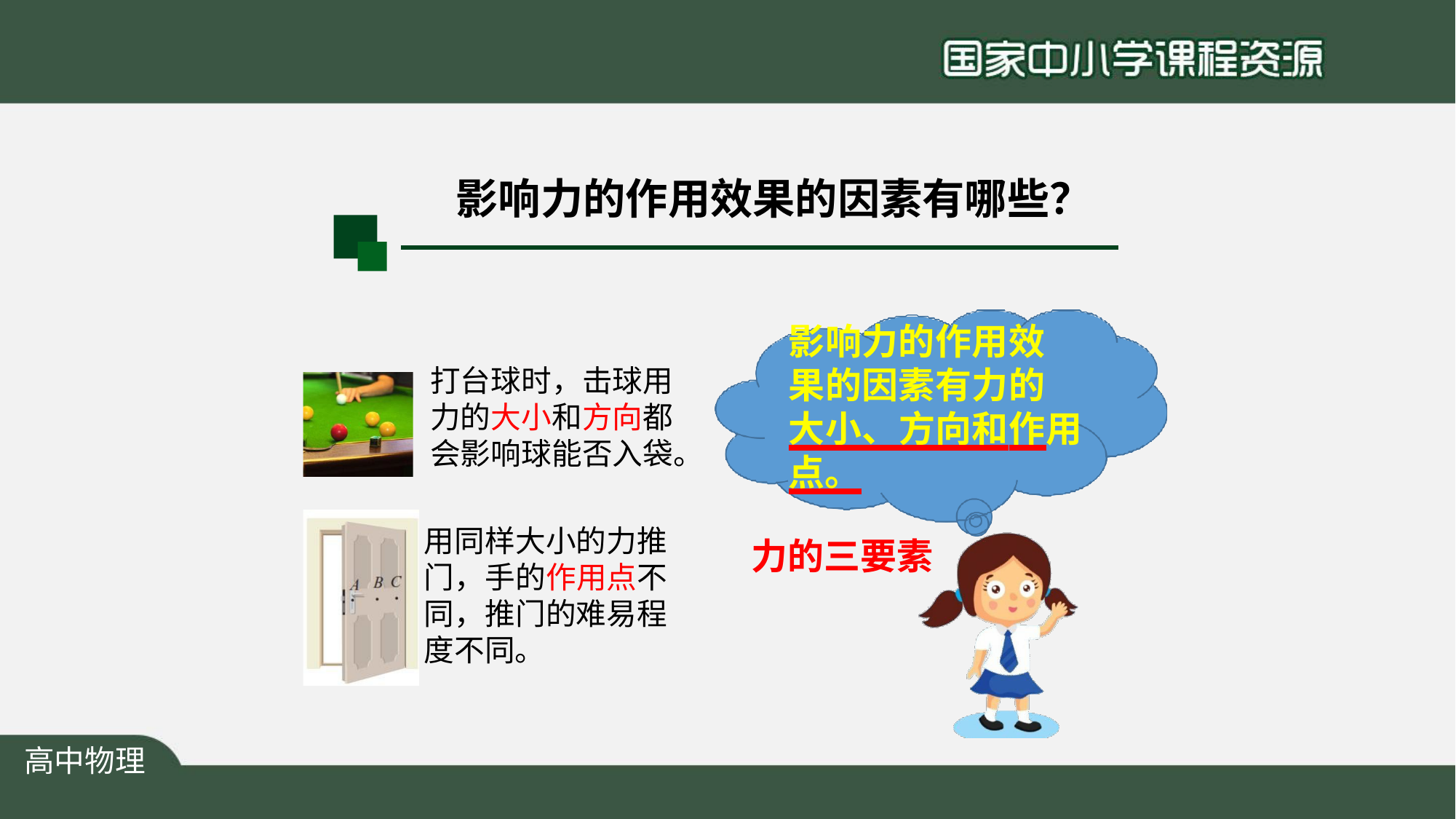

# 影响力的作用效果的因素有哪些？

影响力的作用效 果的因素有力的 大小、方向和作用 点。
力的三要素
打台球时，击球用 力的大小和方向都 会影响球能否入袋。

用同样大小的力推 门，手的作用点不 同，推门的难易程 度不同。

高中物理